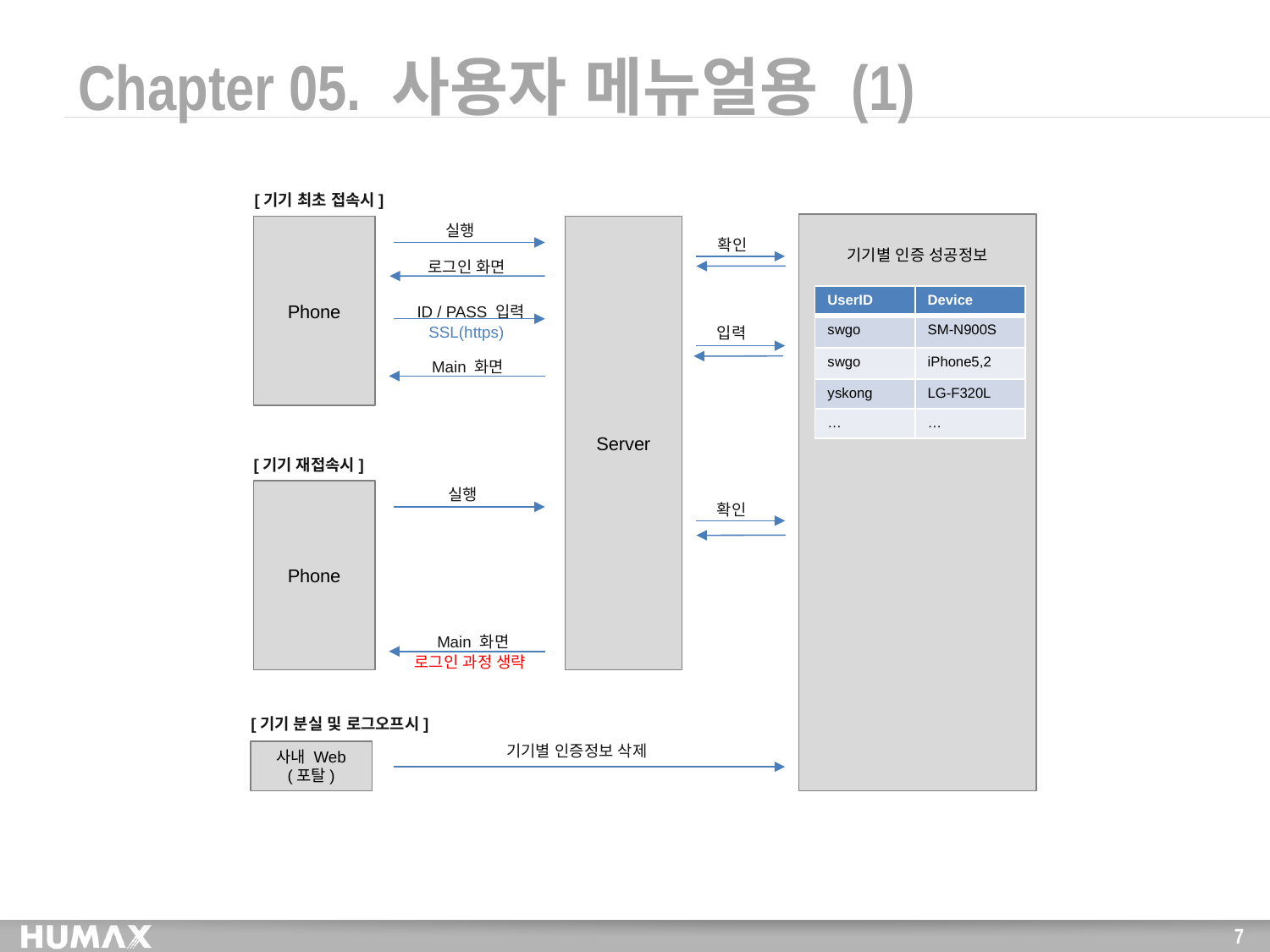

# Chapter 05. 사용자 메뉴얼용 (1)
[기기 최초 접속시]
기기별 인증 성공정보

실행
Phone
Server
확인
로그인 화면
| UserID | Device |
| --- | --- |
| swgo | SM-N900S |
| swgo | iPhone5,2 |
| yskong | LG-F320L |
| … | … |
ID / PASS 입력
SSL(https)
입력
Main 화면
[기기 재접속시]
실행
Phone
확인
Main 화면
로그인 과정 생략
[기기 분실 및 로그오프시]
기기별 인증정보 삭제
사내 Web (포탈)
7